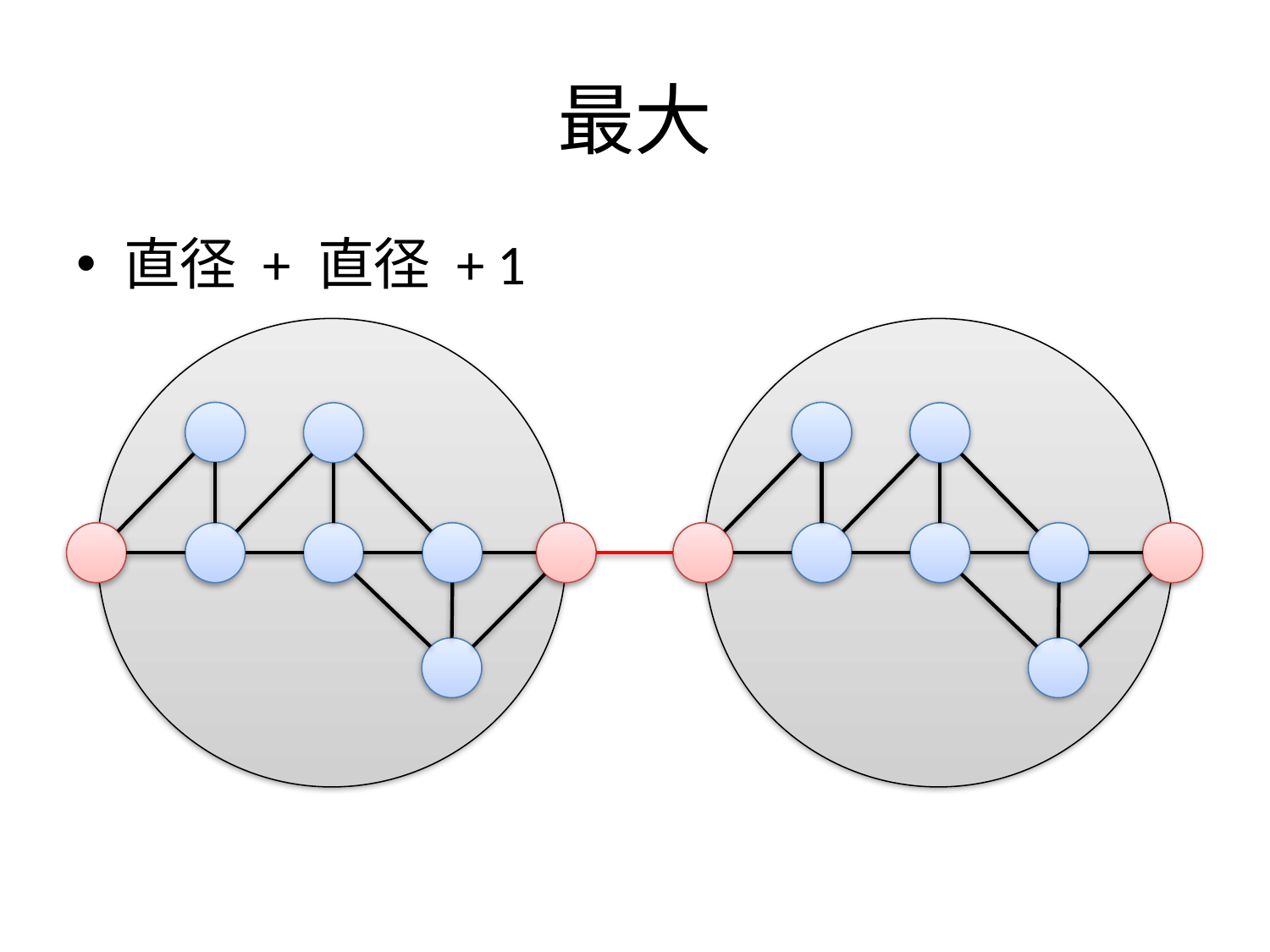

# 最大
直径 + 直径 + 1